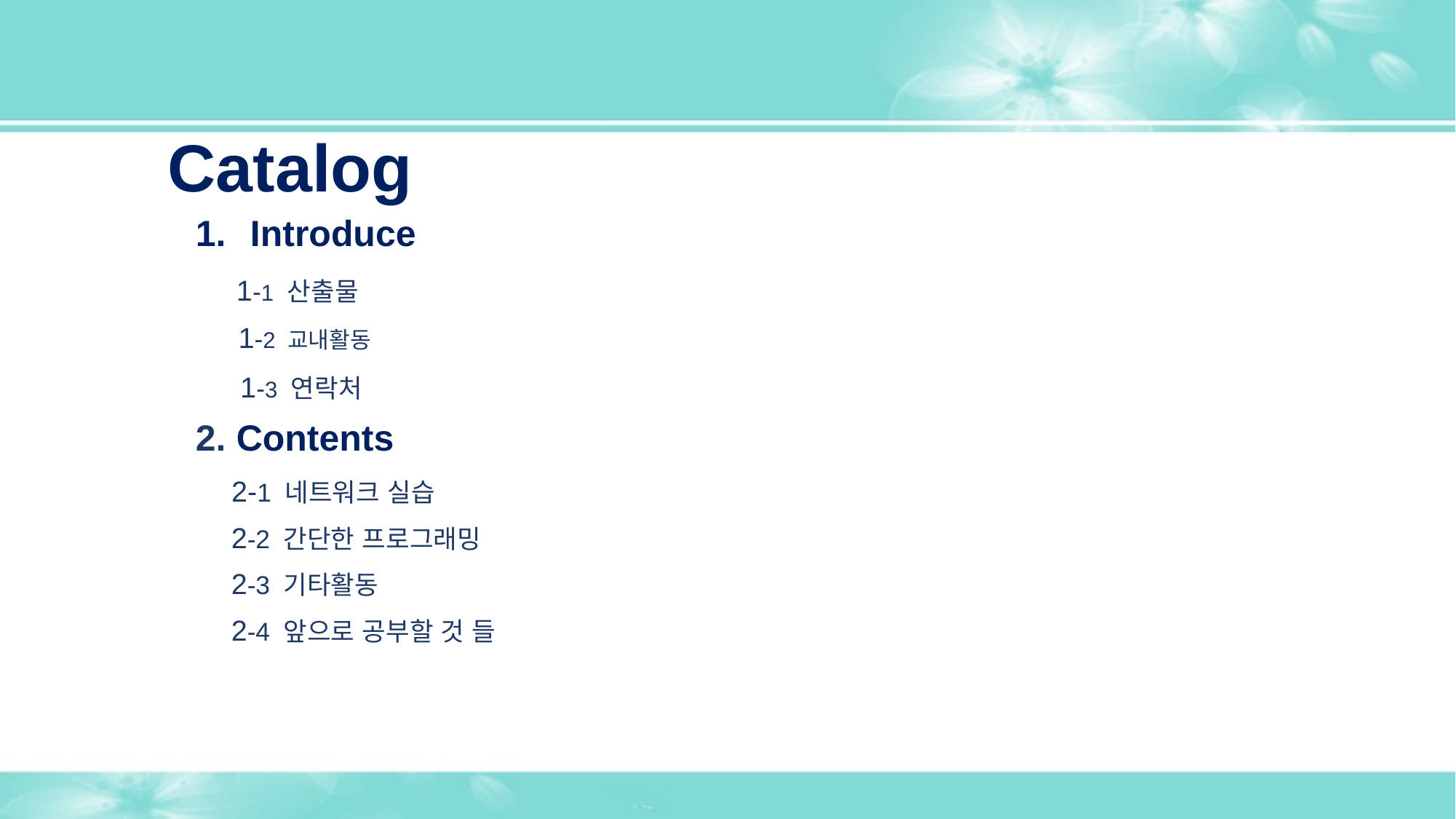

# Catalog
Introduce
    1-1 산출물
      1-2 교내활동
     1-3 연락처
2. Contents
    2-1 네트워크 실습
     2-2 간단한 프로그래밍
     2-3 기타활동
     2-4 앞으로 공부할 것 들